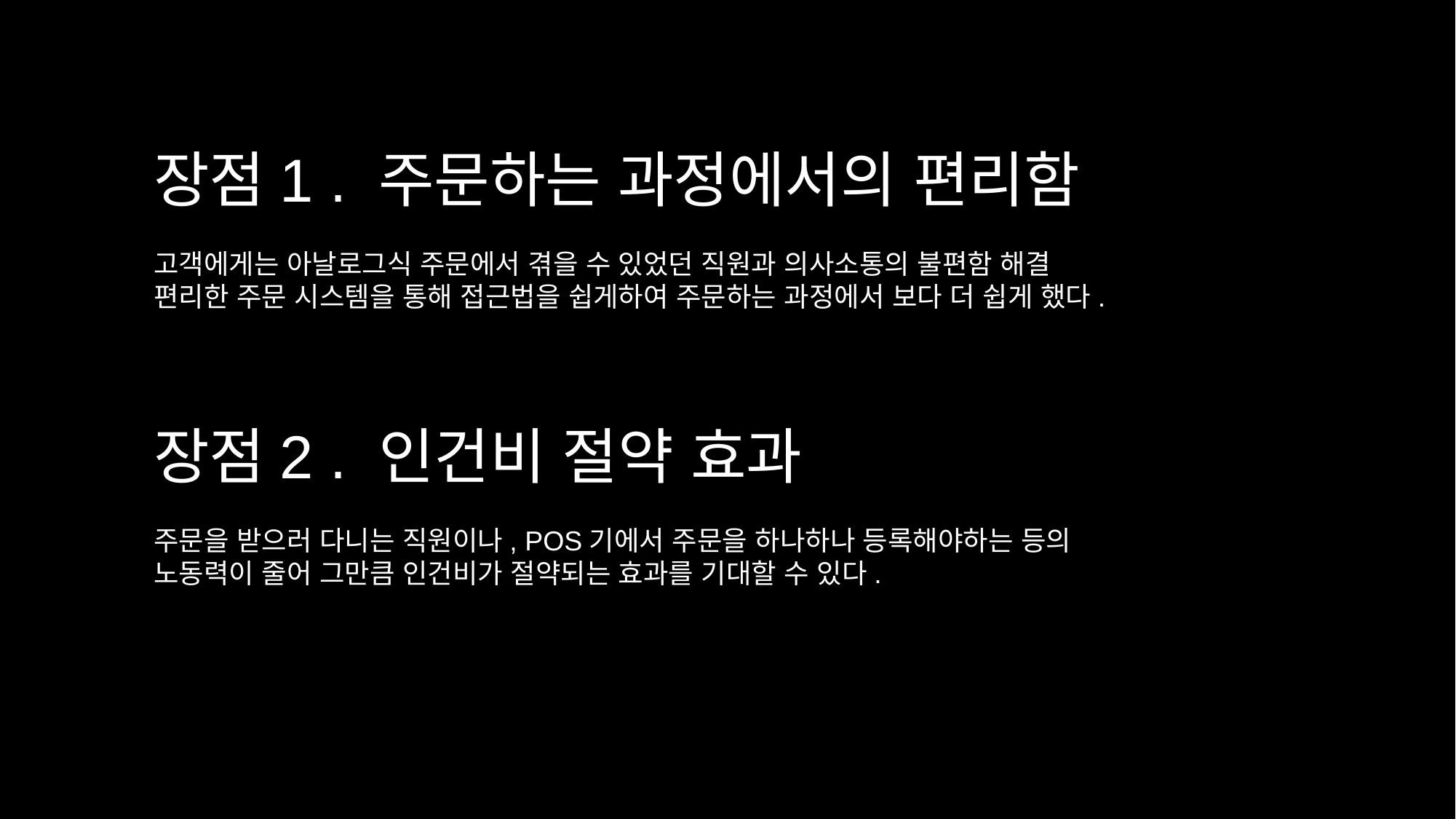

장점1 . 주문하는 과정에서의 편리함

고객에게는 아날로그식 주문에서 겪을 수 있었던 직원과 의사소통의 불편함 해결
편리한 주문 시스템을 통해 접근법을 쉽게하여 주문하는 과정에서 보다 더 쉽게 했다.

장점2 . 인건비 절약 효과

주문을 받으러 다니는 직원이나, POS기에서 주문을 하나하나 등록해야하는 등의
노동력이 줄어 그만큼 인건비가 절약되는 효과를 기대할 수 있다.